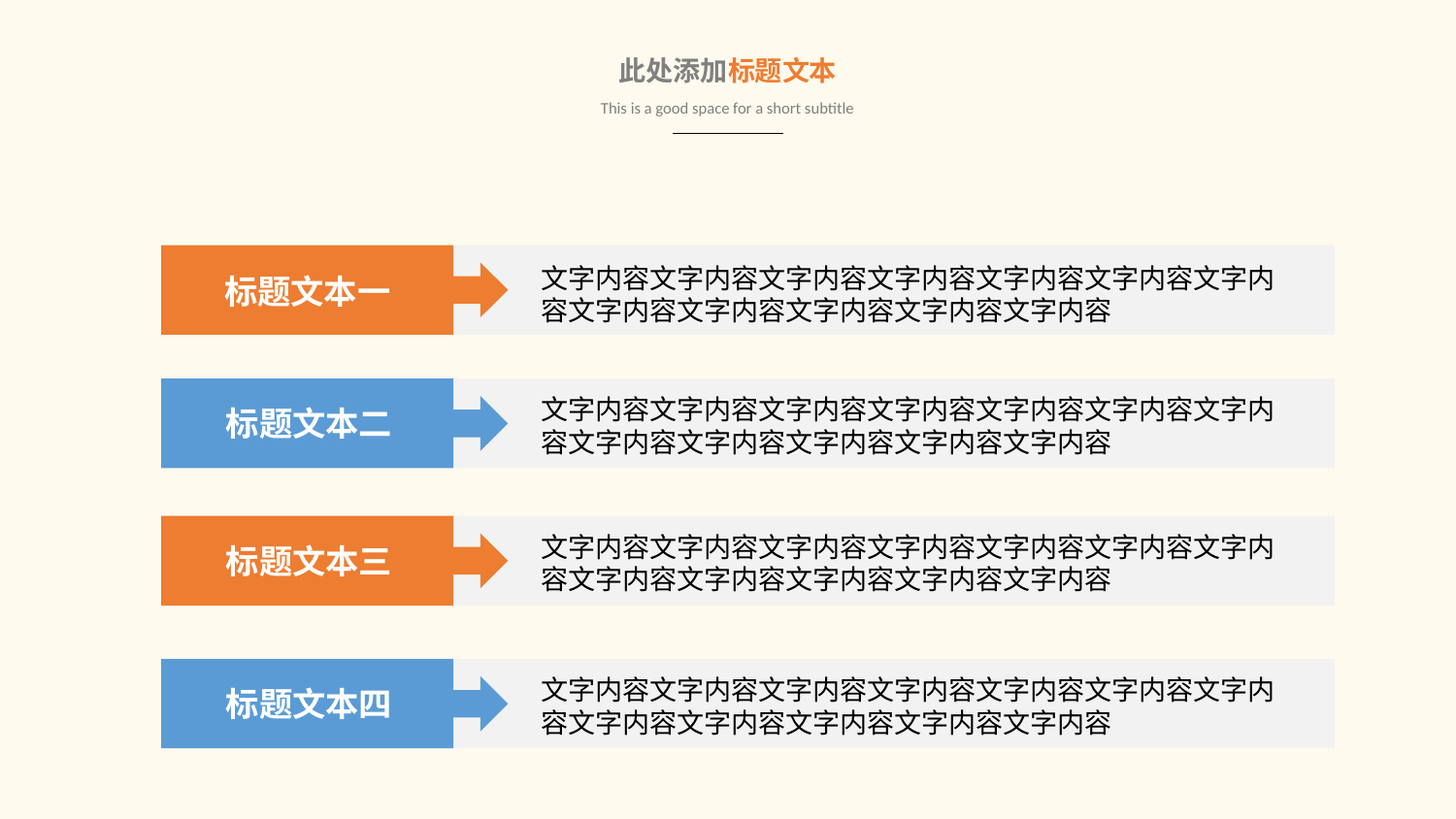

此处添加标题文本
This is a good space for a short subtitle

文字内容文字内容文字内容文字内容文字内容文字内容文字内容文字内容文字内容文字内容文字内容文字内容

标题文本一

文字内容文字内容文字内容文字内容文字内容文字内容文字内容文字内容文字内容文字内容文字内容文字内容
标题文本二

文字内容文字内容文字内容文字内容文字内容文字内容文字内容文字内容文字内容文字内容文字内容文字内容
标题文本三

文字内容文字内容文字内容文字内容文字内容文字内容文字内容文字内容文字内容文字内容文字内容文字内容
标题文本四